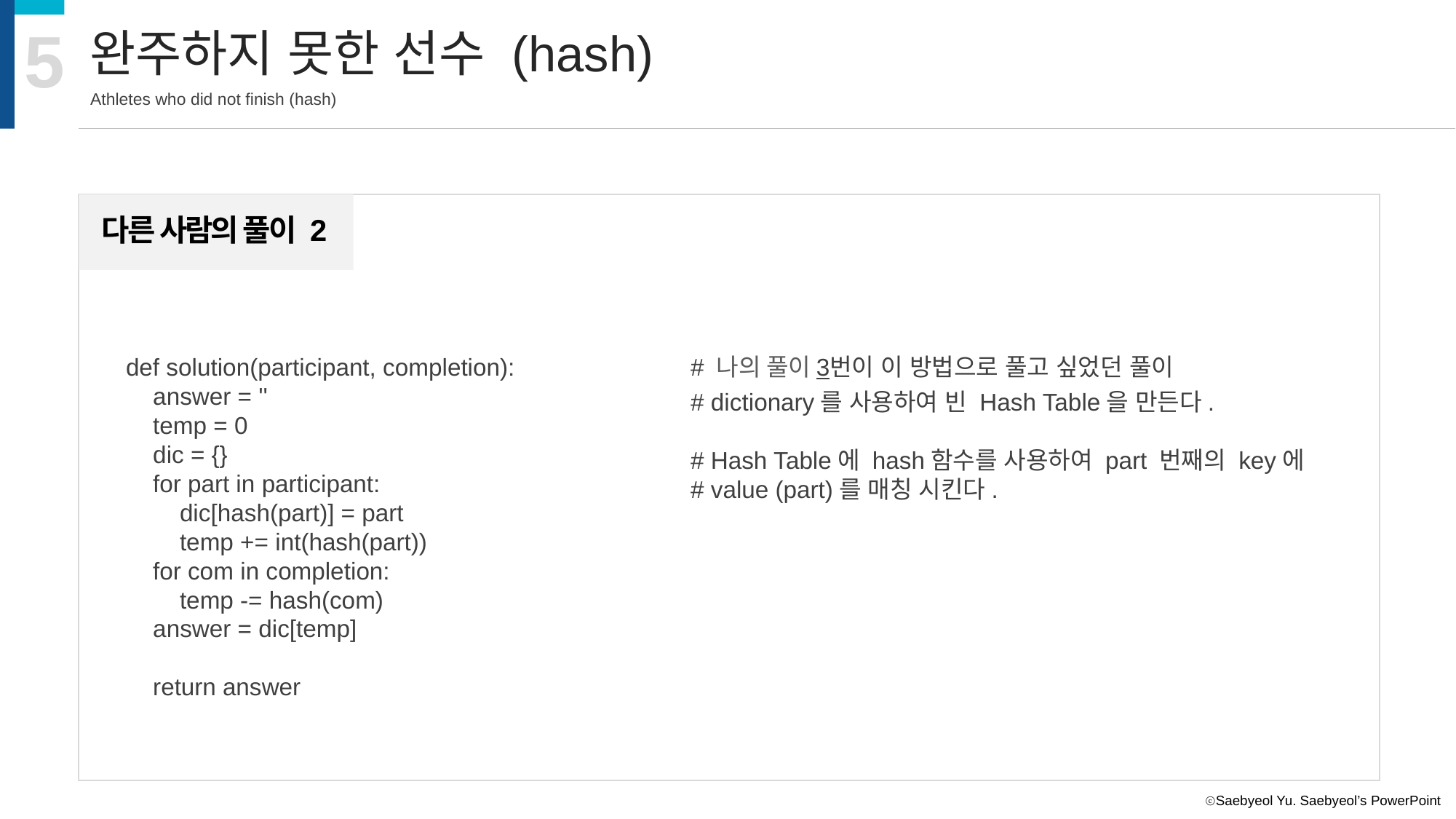

5
완주하지 못한 선수 (hash)
Athletes who did not finish (hash)

다른 사람의 풀이 2
def solution(participant, completion):
    answer = ''
    temp = 0
    dic = {}
    for part in participant:
        dic[hash(part)] = part
        temp += int(hash(part))
    for com in completion:
        temp -= hash(com)
    answer = dic[temp]

    return answer
# 나의 풀이 3번이 이 방법으로 풀고 싶었던 풀이
# dictionary를 사용하여 빈 Hash Table을 만든다.

# Hash Table에 hash함수를 사용하여 part 번째의 key에
# value (part)를 매칭 시킨다.